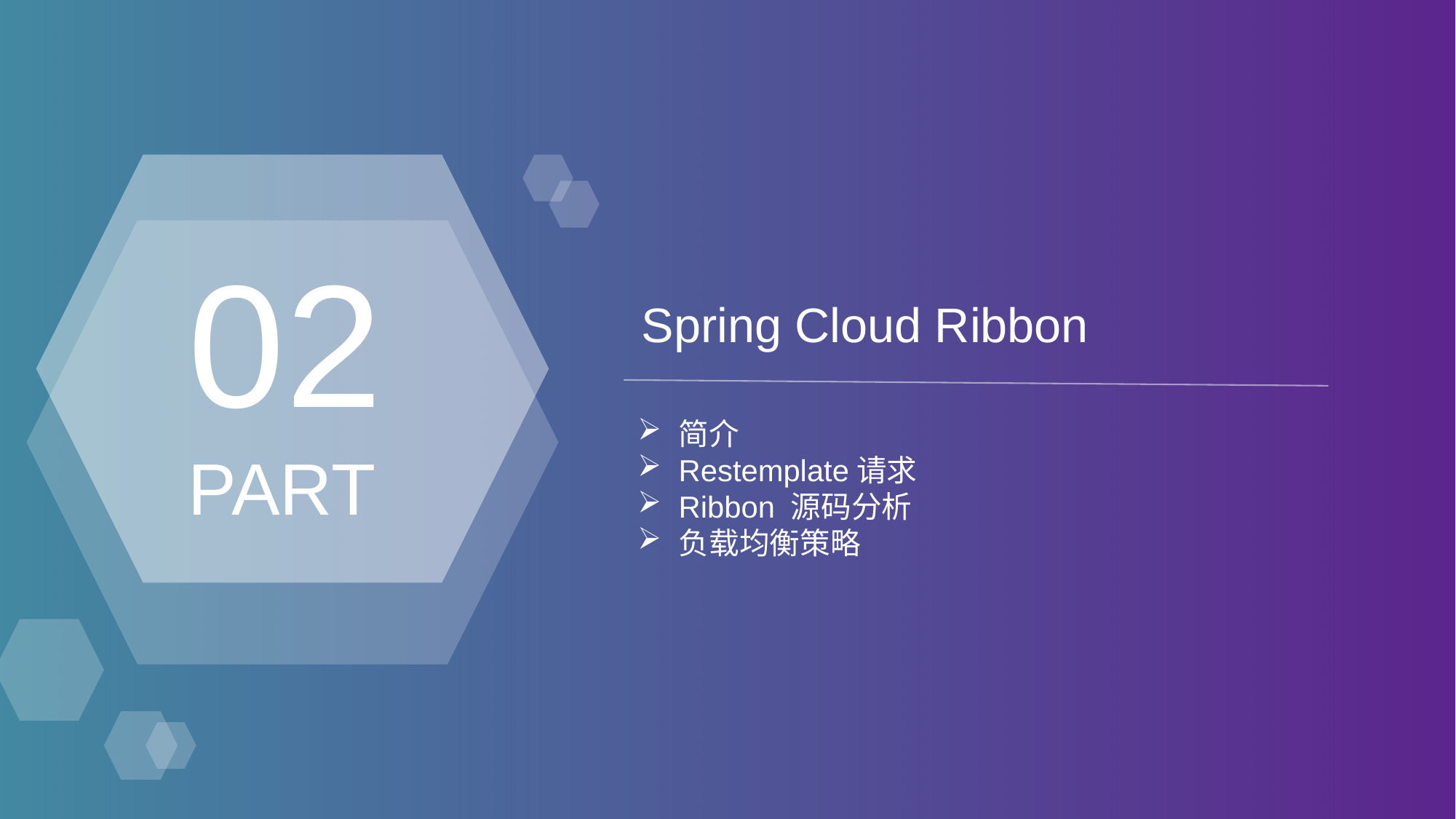

02
PART

Spring Cloud Ribbon
简介
Restemplate请求
Ribbon 源码分析
负载均衡策略